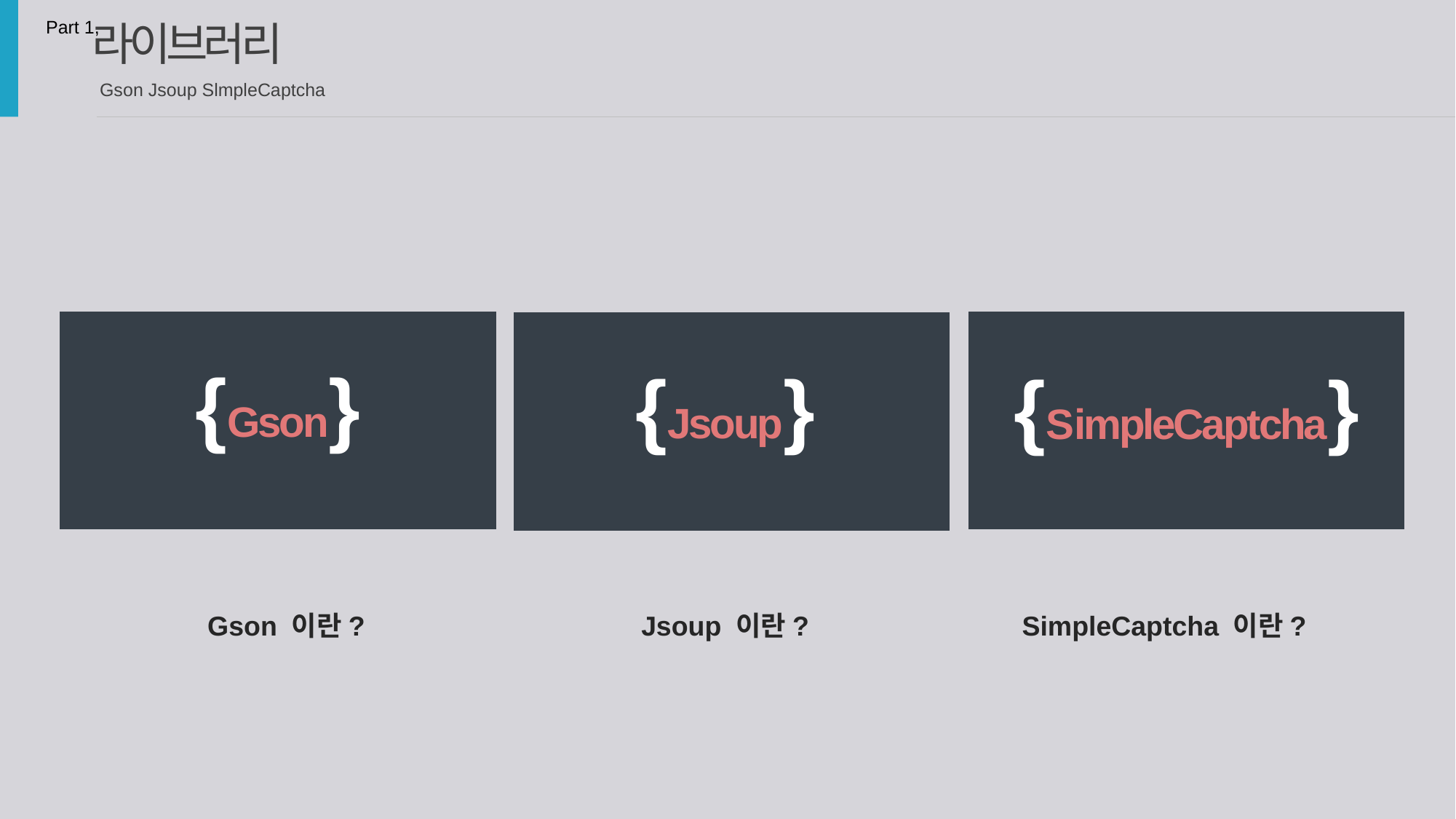

라이브러리
Part 1,
Gson Jsoup SlmpleCaptcha

{Gson}

{Jsoup}

{SimpleCaptcha}
Gson 이란?
Jsoup 이란?
SimpleCaptcha 이란?
Json 구조를 띄는 데이터를 java의 객체로 바꿔주는 자바 라이브러리 입니다.
즉, json object -> java object 또는 그 반대의 행위를 돕는 라이브러리 입니다.

{key:value} -> [1,이름]
HTML 파싱 java 라이브러리로 DOM, CSS 및 jquery와  같은 방법을 사용하여 데이터를 추출하고 조작하는 API를 제공
주로 정적인 웹 페이지를 파싱하고자 하는 경우, 간단하게 HTML을 가져와 파싱을 할 수 있는 라이브러리 입니다.
자동가입방지 문자 생성
사용자들의 공개적인 참여가 가능한 웹 사이트에서는, 자동 프로그램이 스팸을 뿌리는 경우가 있다. 물론 이러한 스팸은 제거할 수는
 있지만 귀찮은 작업이 늘어난다. 이러한 스팸을 방지하기 위해서, 가입할 당시 비틀린 글자가 들어있는 그림을 보여주고 그 그림의
 글자를 입력해 달라고 하는 경우가 있다.
이러한 것을 Captcha라 한다